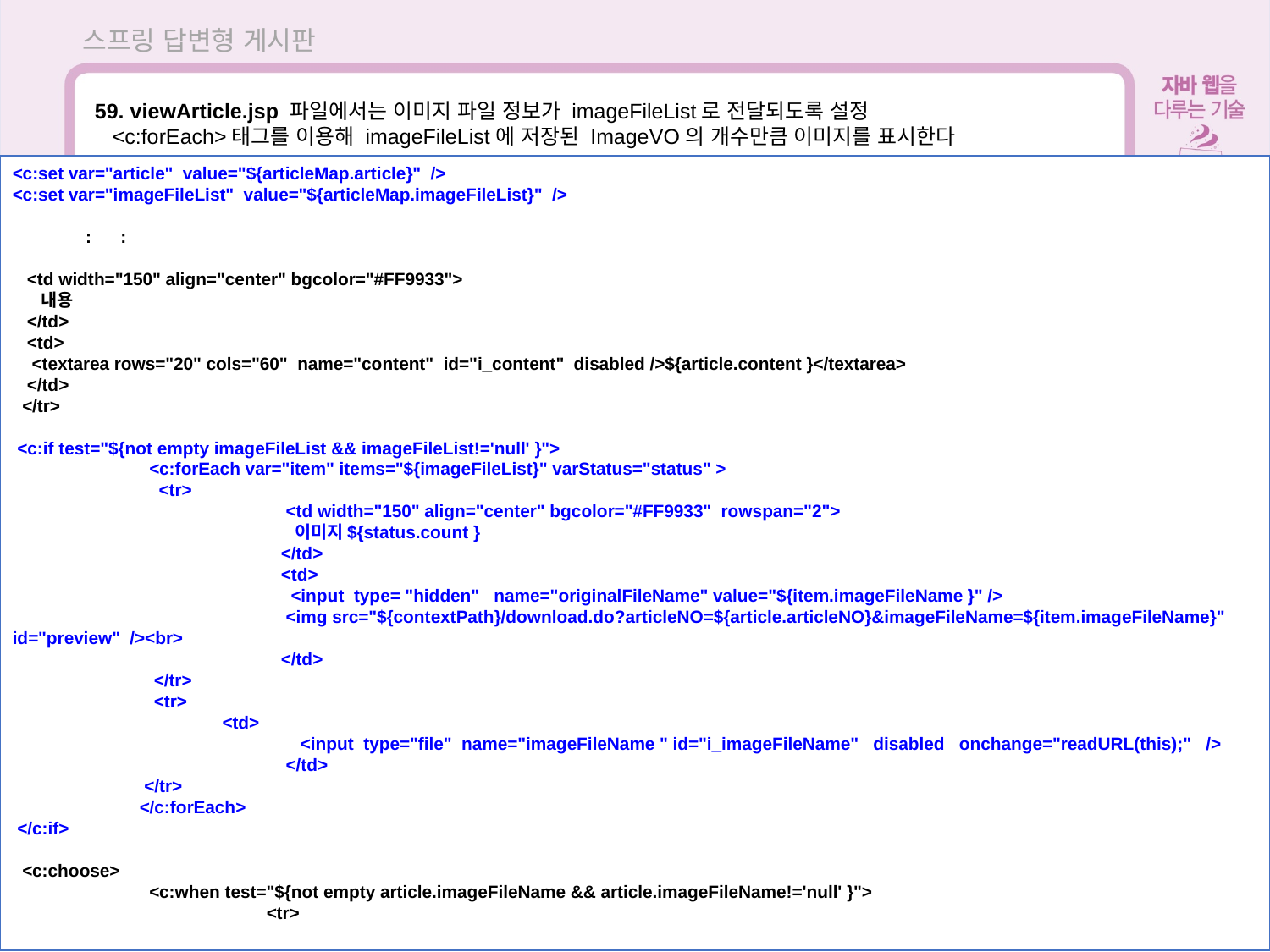

스프링 답변형 게시판
59. viewArticle.jsp 파일에서는 이미지 파일 정보가 imageFileList로 전달되도록 설정
   <c:forEach>태그를 이용해 imageFileList에 저장된 ImageVO의 개수만큼 이미지를 표시한다
<c:set var="article"  value="${articleMap.article}"  />
<c:set var="imageFileList"  value="${articleMap.imageFileList}"  />

               :      :

   <td width="150" align="center" bgcolor="#FF9933">
      내용
   </td>
   <td>
    <textarea rows="20" cols="60"  name="content"  id="i_content"  disabled />${article.content }</textarea>
   </td>
  </tr>

 <c:if test="${not empty imageFileList && imageFileList!='null' }">
	  <c:forEach var="item" items="${imageFileList}" varStatus="status" >
	    <tr>
		    <td width="150" align="center" bgcolor="#FF9933"  rowspan="2">
		      이미지${status.count }
		   </td>
		   <td>
		     <input  type= "hidden"   name="originalFileName" value="${item.imageFileName }" />
		    <img src="${contextPath}/download.do?articleNO=${article.articleNO}&imageFileName=${item.imageFileName}" id="preview"  /><br>
		   </td>
	   </tr>
	   <tr>
	                 <td>
		       <input  type="file"  name="imageFileName " id="i_imageFileName"   disabled   onchange="readURL(this);"   />
		    </td>
  	 </tr>
	</c:forEach>
 </c:if>

  <c:choose>
	  <c:when test="${not empty article.imageFileName && article.imageFileName!='null' }">
	   	<tr>